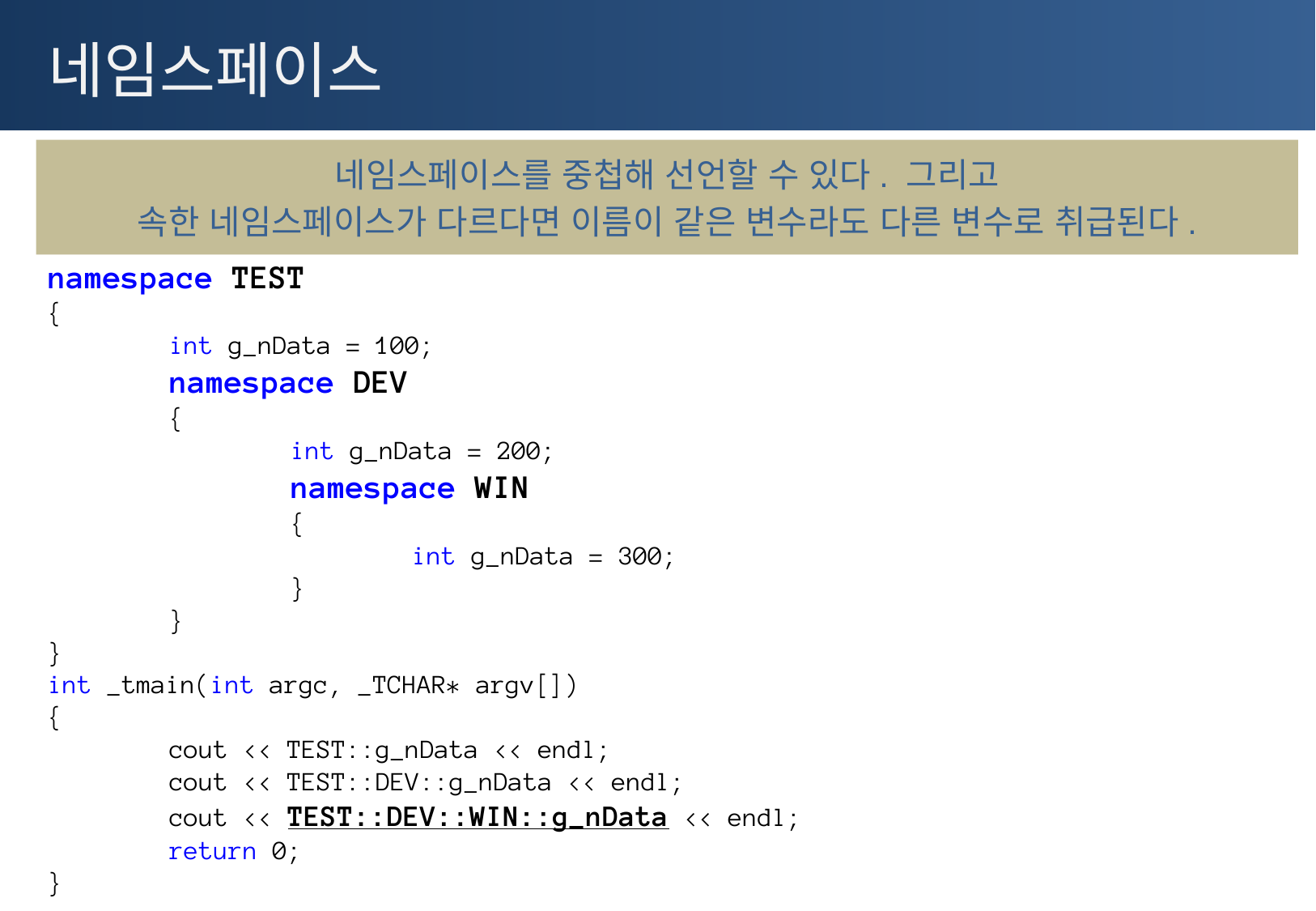

# 네임스페이스
네임스페이스를 중첩해 선언할 수 있다. 그리고
속한 네임스페이스가 다르다면 이름이 같은 변수라도 다른 변수로 취급된다.
namespace TEST
{
	int g_nData = 100;
	namespace DEV
	{
		int g_nData = 200;
		namespace WIN
		{
			int g_nData = 300;
		}
	}
}
int _tmain(int argc, _TCHAR* argv[])
{
	cout << TEST::g_nData << endl;
	cout << TEST::DEV::g_nData << endl;
	cout << TEST::DEV::WIN::g_nData << endl;
	return 0;
}